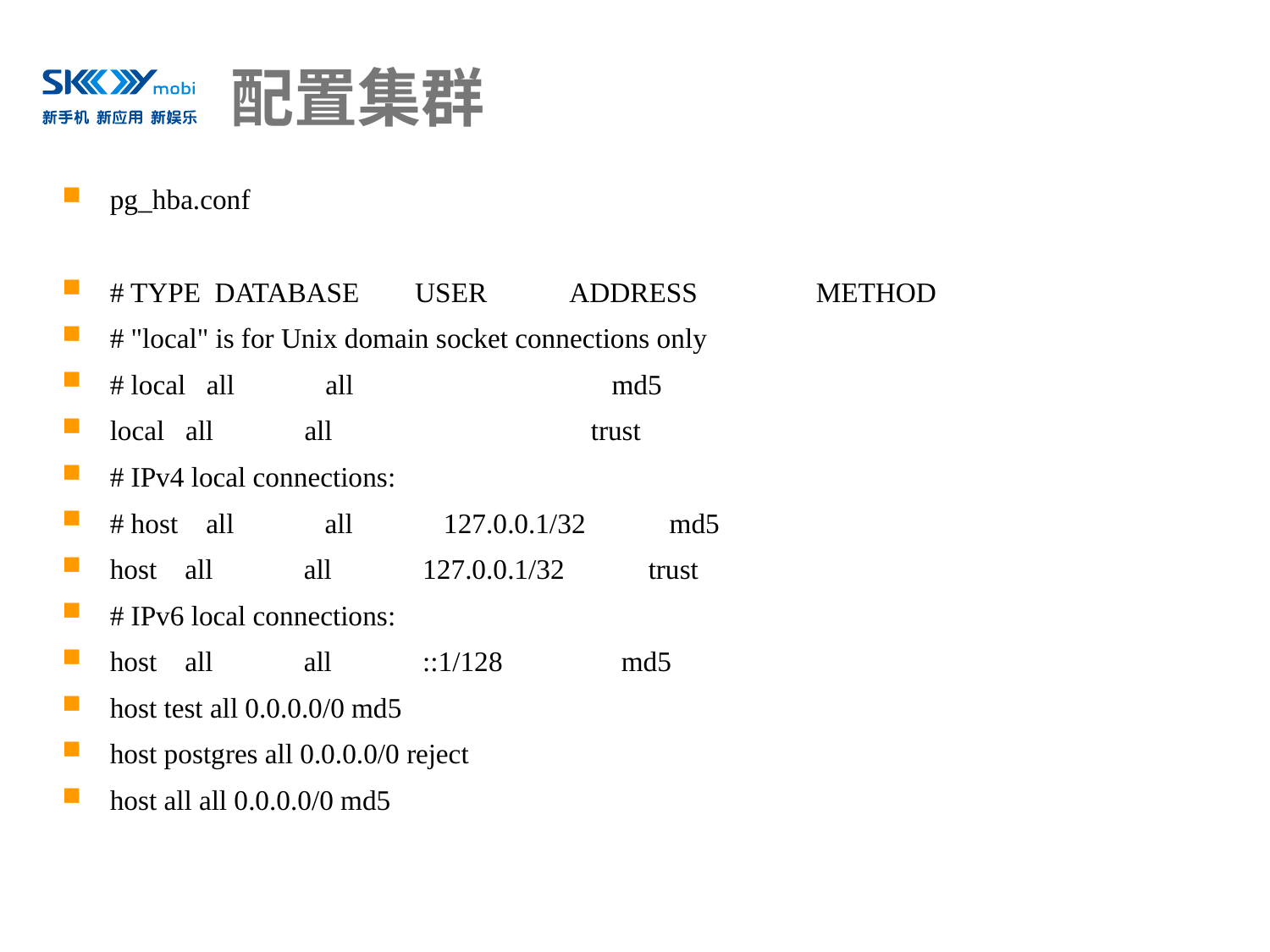

# 配置集群
pg_hba.conf

# TYPE  DATABASE        USER            ADDRESS                 METHOD
# "local" is for Unix domain socket connections only
# local   all             all                                     md5
local   all             all                                     trust
# IPv4 local connections:
# host    all             all             127.0.0.1/32            md5
host    all             all             127.0.0.1/32            trust
# IPv6 local connections:
host    all             all             ::1/128                 md5
host test all 0.0.0.0/0 md5
host postgres all 0.0.0.0/0 reject
host all all 0.0.0.0/0 md5